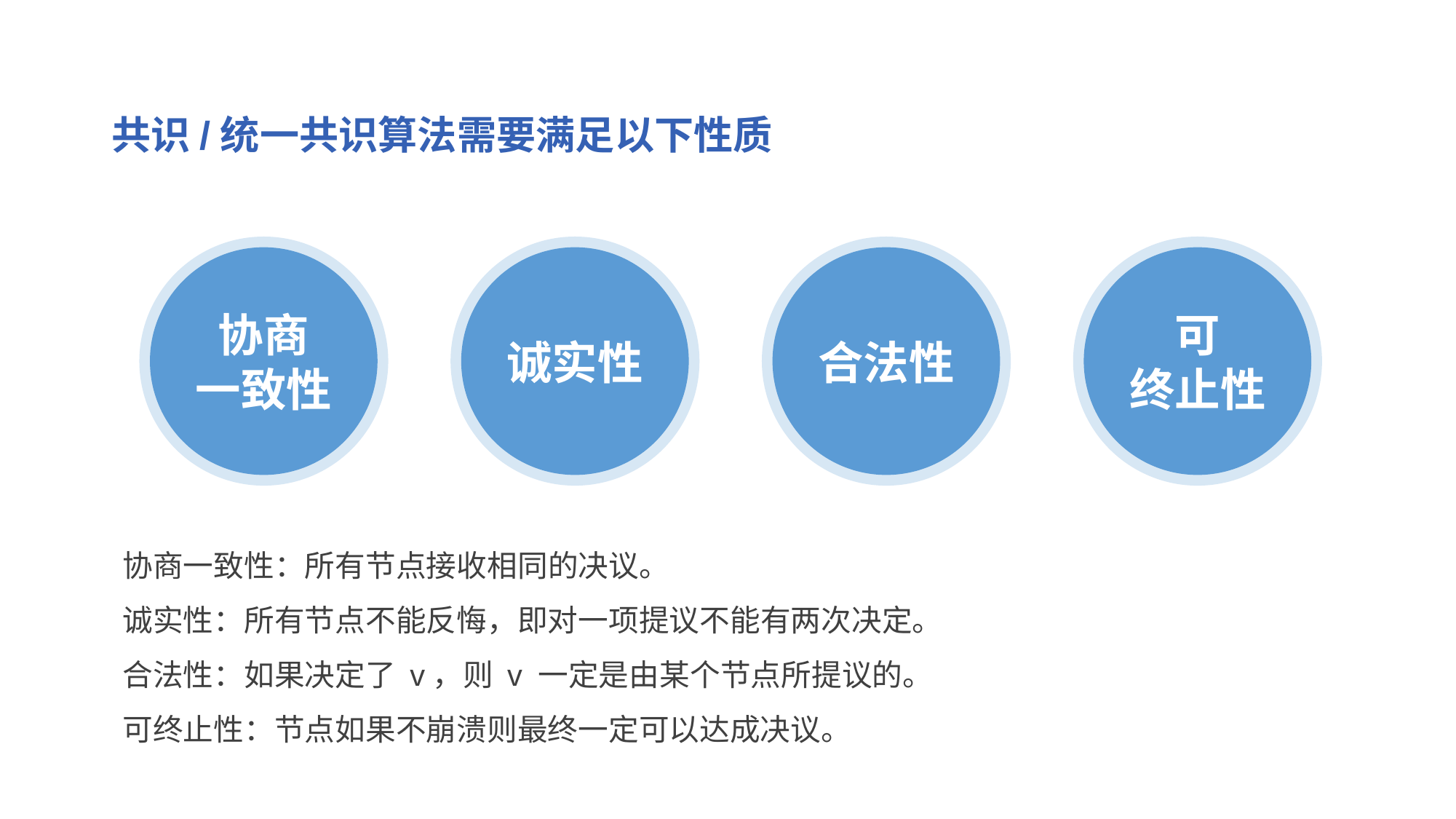

共识/统一共识算法需要满足以下性质

协商
一致性

诚实性

合法性

可
终止性
协商一致性：所有节点接收相同的决议。
诚实性：所有节点不能反悔，即对一项提议不能有两次决定。
合法性：如果决定了 v，则 v 一定是由某个节点所提议的。
可终止性：节点如果不崩溃则最终一定可以达成决议。